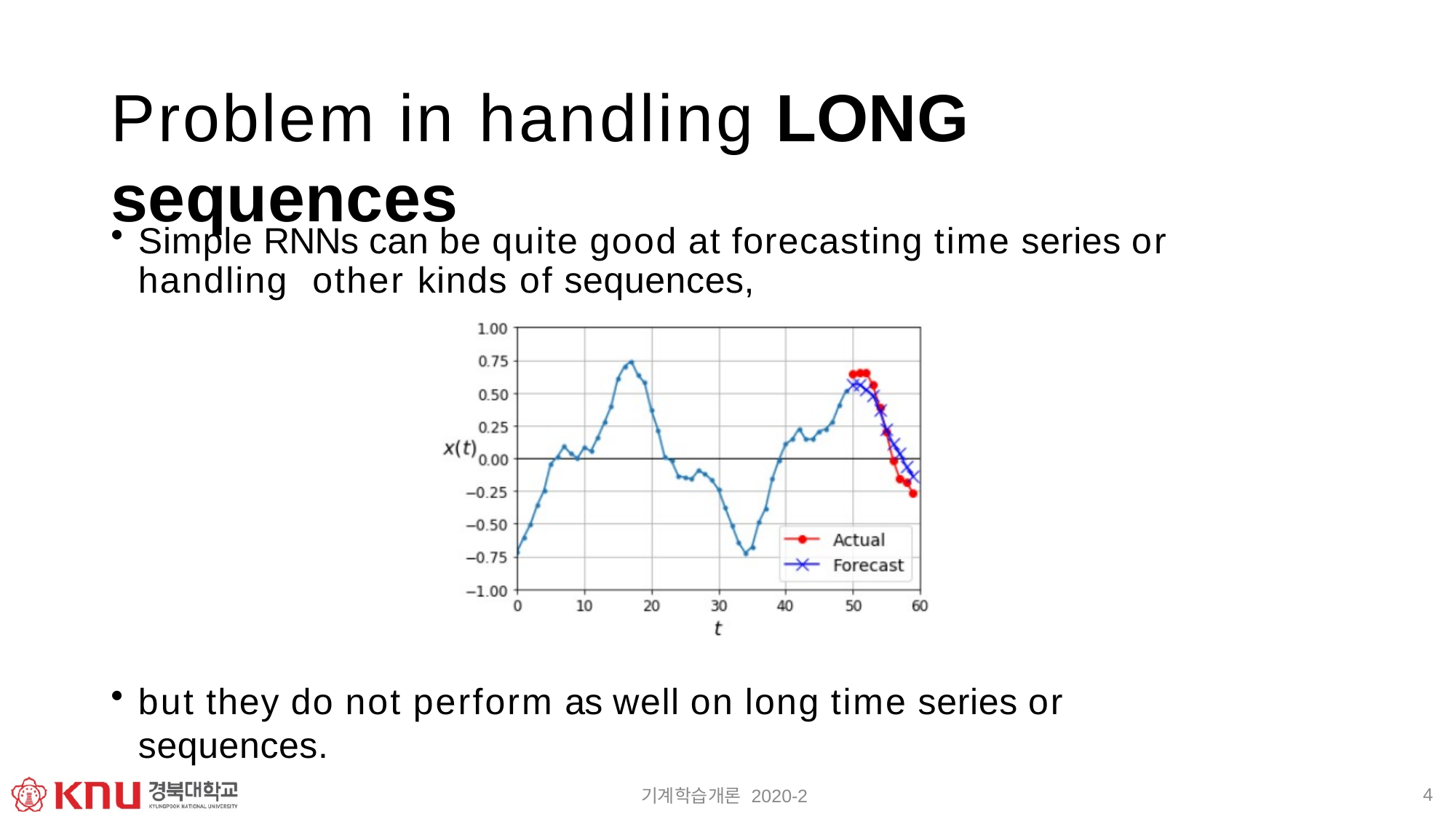

# Problem in handling LONG sequences
Simple RNNs can be quite good at forecasting time series or handling  other kinds of sequences,

but they do not perform as well on long time series or sequences.
4
기계학습개론 2020-2